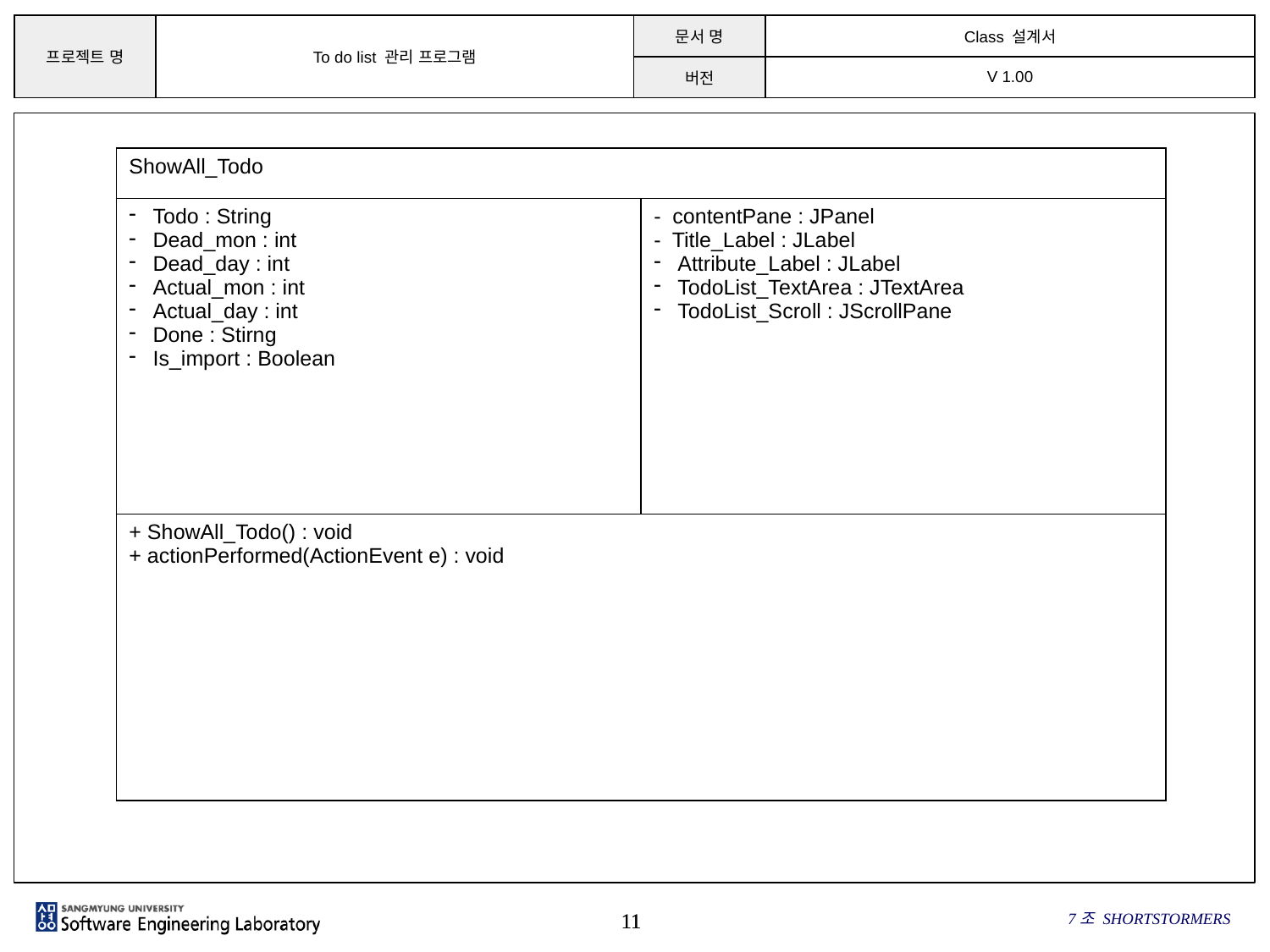

| ShowAll\_Todo |  |
| --- | --- |
| Todo : String Dead\_mon : int Dead\_day : int Actual\_mon : int Actual\_day : int Done : Stirng Is\_import : Boolean | - contentPane : JPanel - Title\_Label : JLabel Attribute\_Label : JLabel TodoList\_TextArea : JTextArea TodoList\_Scroll : JScrollPane |
| + ShowAll\_Todo() : void + actionPerformed(ActionEvent e) : void |  |
7조 SHORTSTORMERS